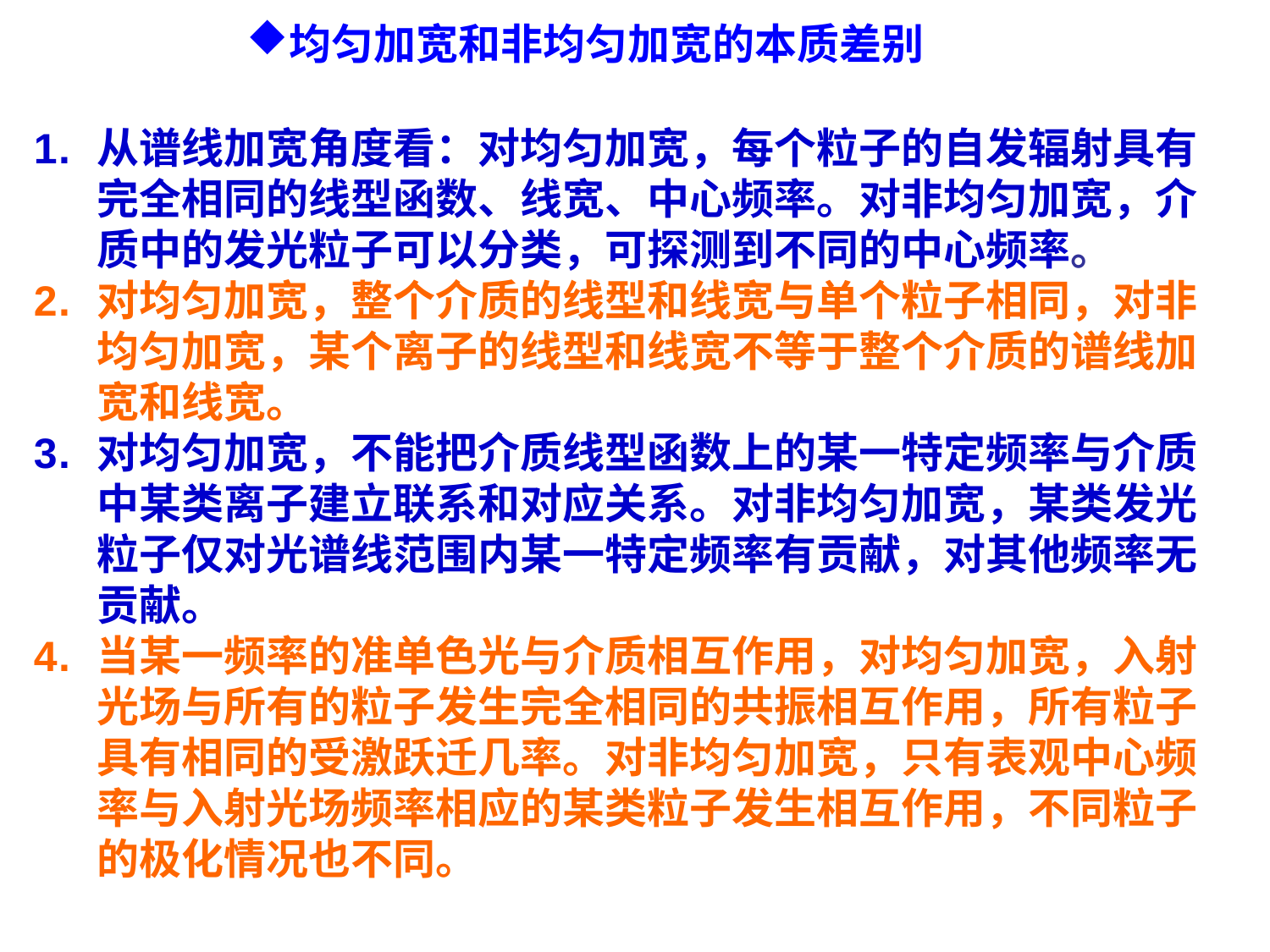

均匀加宽和非均匀加宽的本质差别
从谱线加宽角度看：对均匀加宽，每个粒子的自发辐射具有完全相同的线型函数、线宽、中心频率。对非均匀加宽，介质中的发光粒子可以分类，可探测到不同的中心频率。
对均匀加宽，整个介质的线型和线宽与单个粒子相同，对非均匀加宽，某个离子的线型和线宽不等于整个介质的谱线加宽和线宽。
对均匀加宽，不能把介质线型函数上的某一特定频率与介质中某类离子建立联系和对应关系。对非均匀加宽，某类发光粒子仅对光谱线范围内某一特定频率有贡献，对其他频率无贡献。
当某一频率的准单色光与介质相互作用，对均匀加宽，入射光场与所有的粒子发生完全相同的共振相互作用，所有粒子具有相同的受激跃迁几率。对非均匀加宽，只有表观中心频率与入射光场频率相应的某类粒子发生相互作用，不同粒子的极化情况也不同。